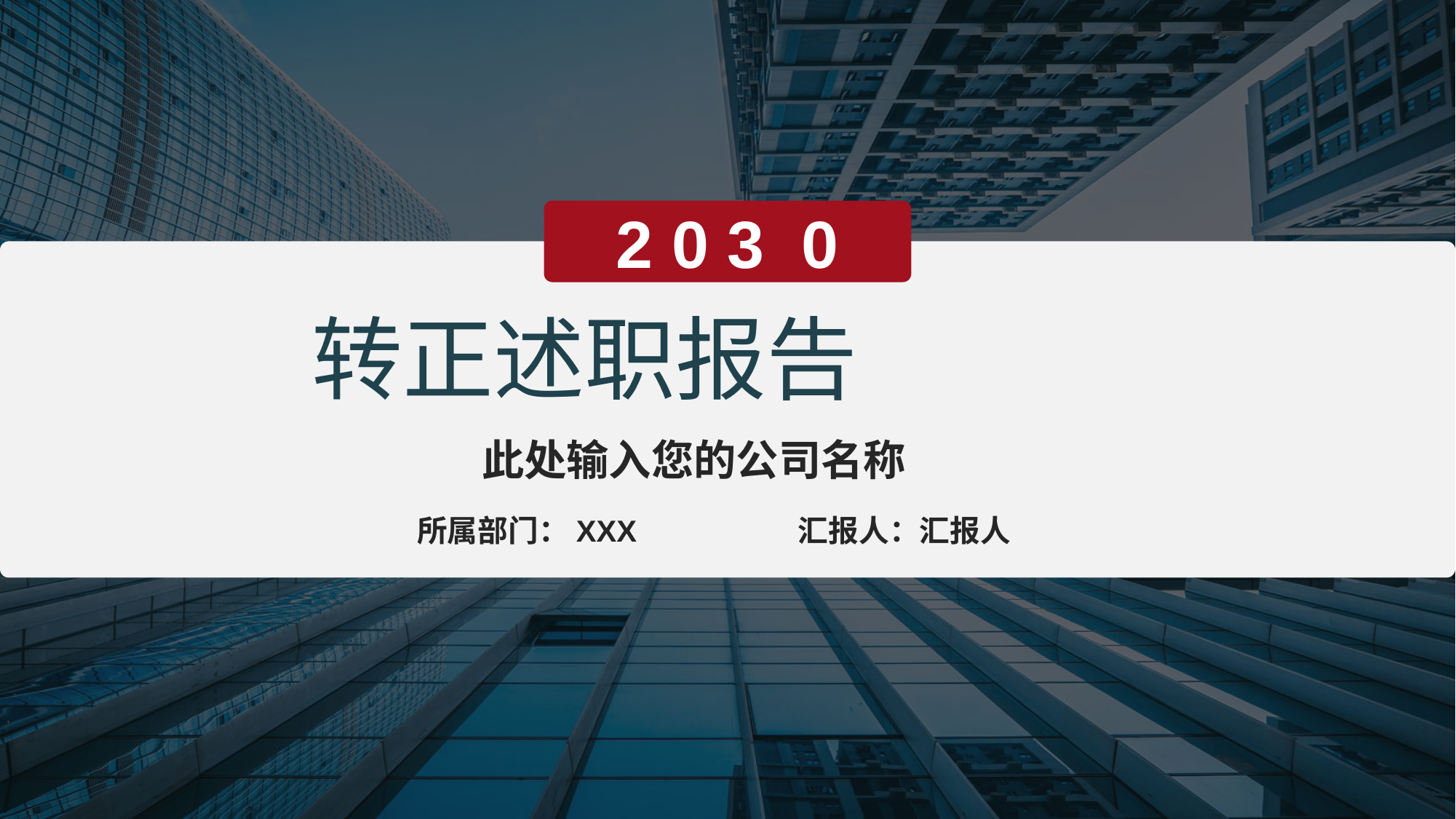

2 0 3  0

转正述职报告
此处输入您的公司名称
所属部门：XXX
汇报人：汇报人